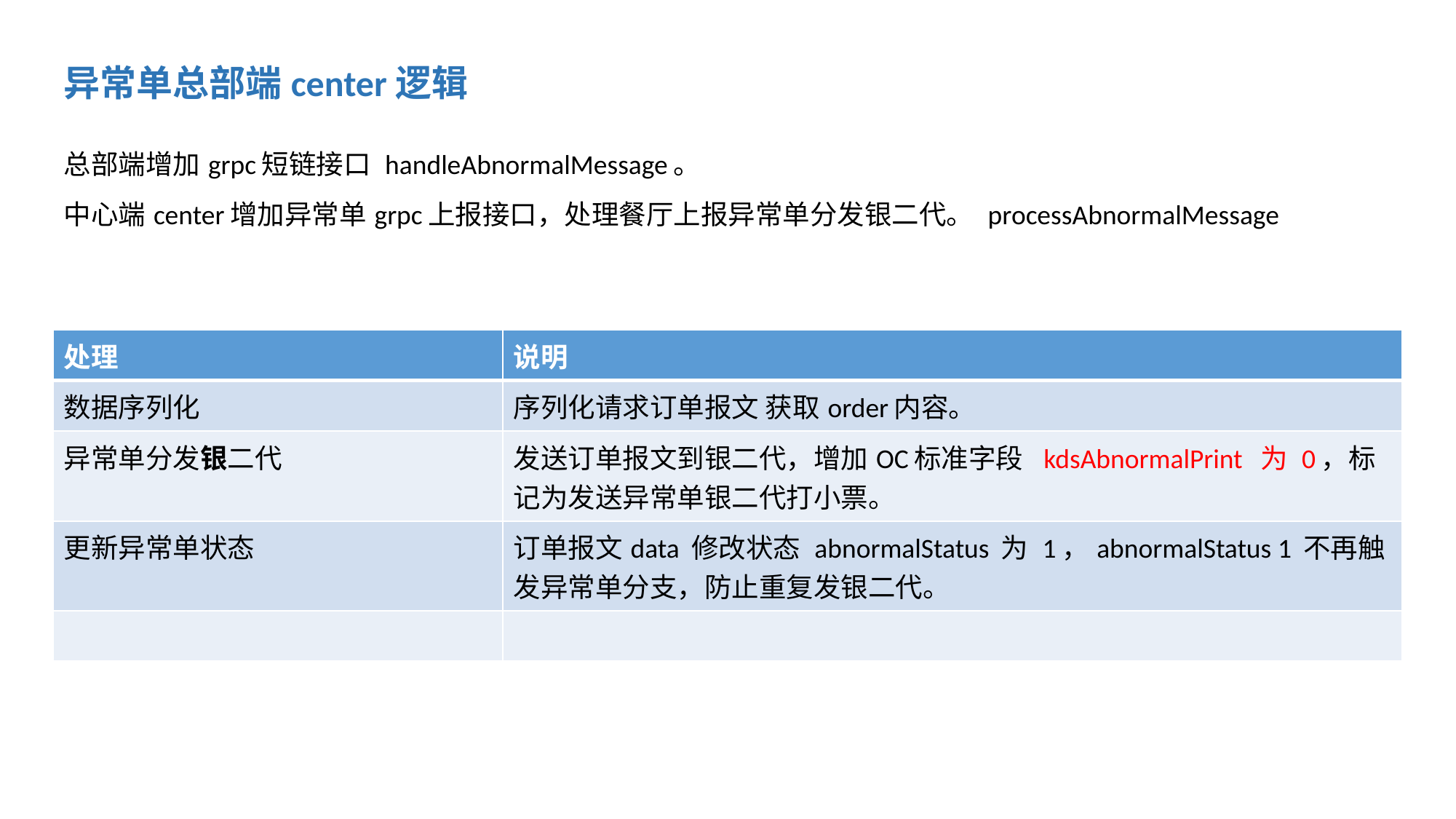

异常单总部端center逻辑
总部端增加grpc短链接口 handleAbnormalMessage。
中心端center增加异常单grpc上报接口，处理餐厅上报异常单分发银二代。 processAbnormalMessage

| 处理 | 说明 |
| --- | --- |
| 数据序列化 | 序列化请求订单报文 获取order内容。 |
| 异常单分发银二代 | 发送订单报文到银二代，增加OC标准字段 kdsAbnormalPrint 为 0，标记为发送异常单银二代打小票。 |
| 更新异常单状态 | 订单报文data 修改状态 abnormalStatus 为 1，abnormalStatus 1 不再触发异常单分支，防止重复发银二代。 |
|  |  |